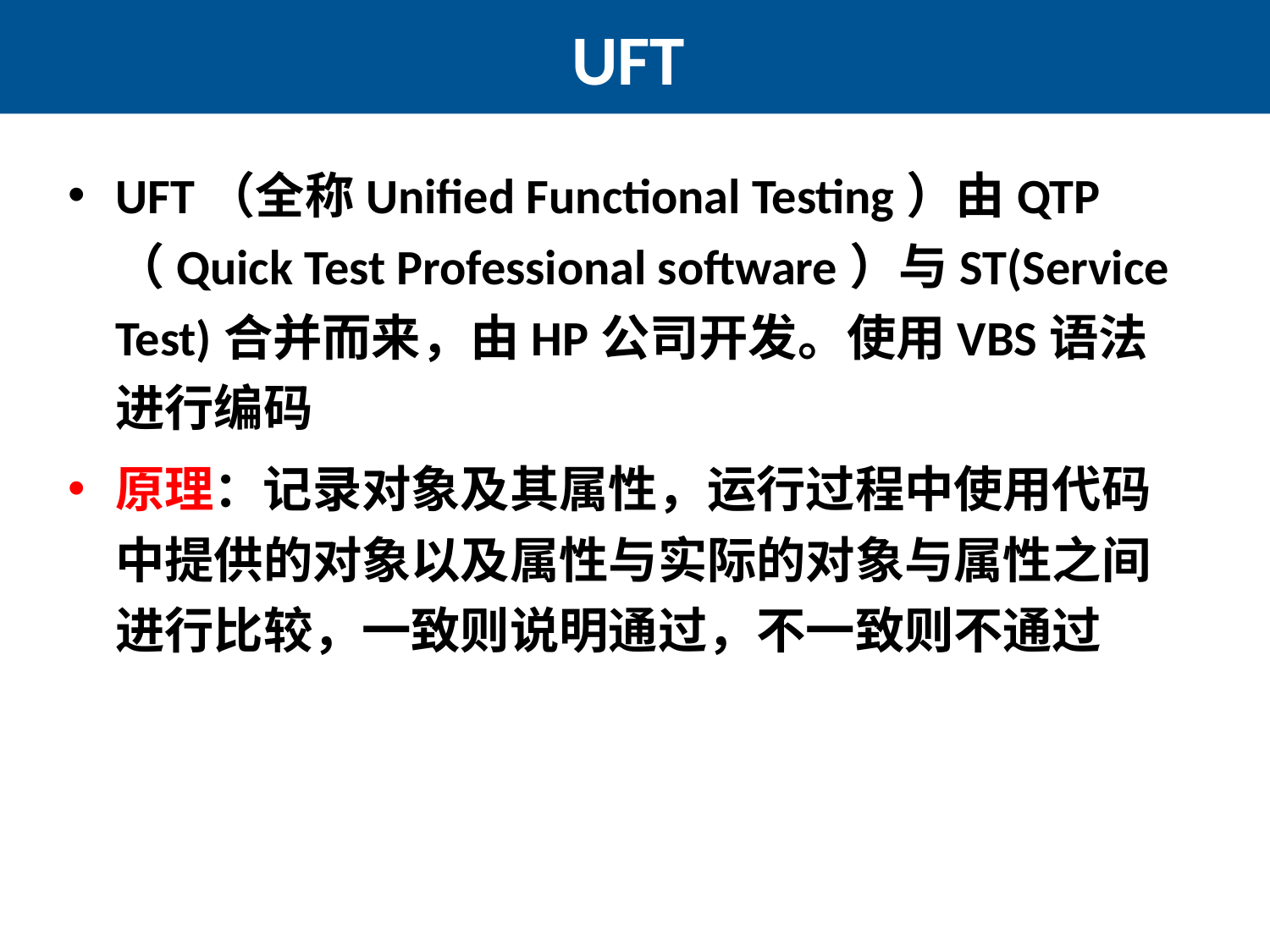

# UFT
UFT（全称Unified Functional Testing）由QTP（Quick Test Professional software）与ST(Service Test)合并而来，由HP公司开发。使用VBS语法进行编码
原理：记录对象及其属性，运行过程中使用代码中提供的对象以及属性与实际的对象与属性之间进行比较，一致则说明通过，不一致则不通过